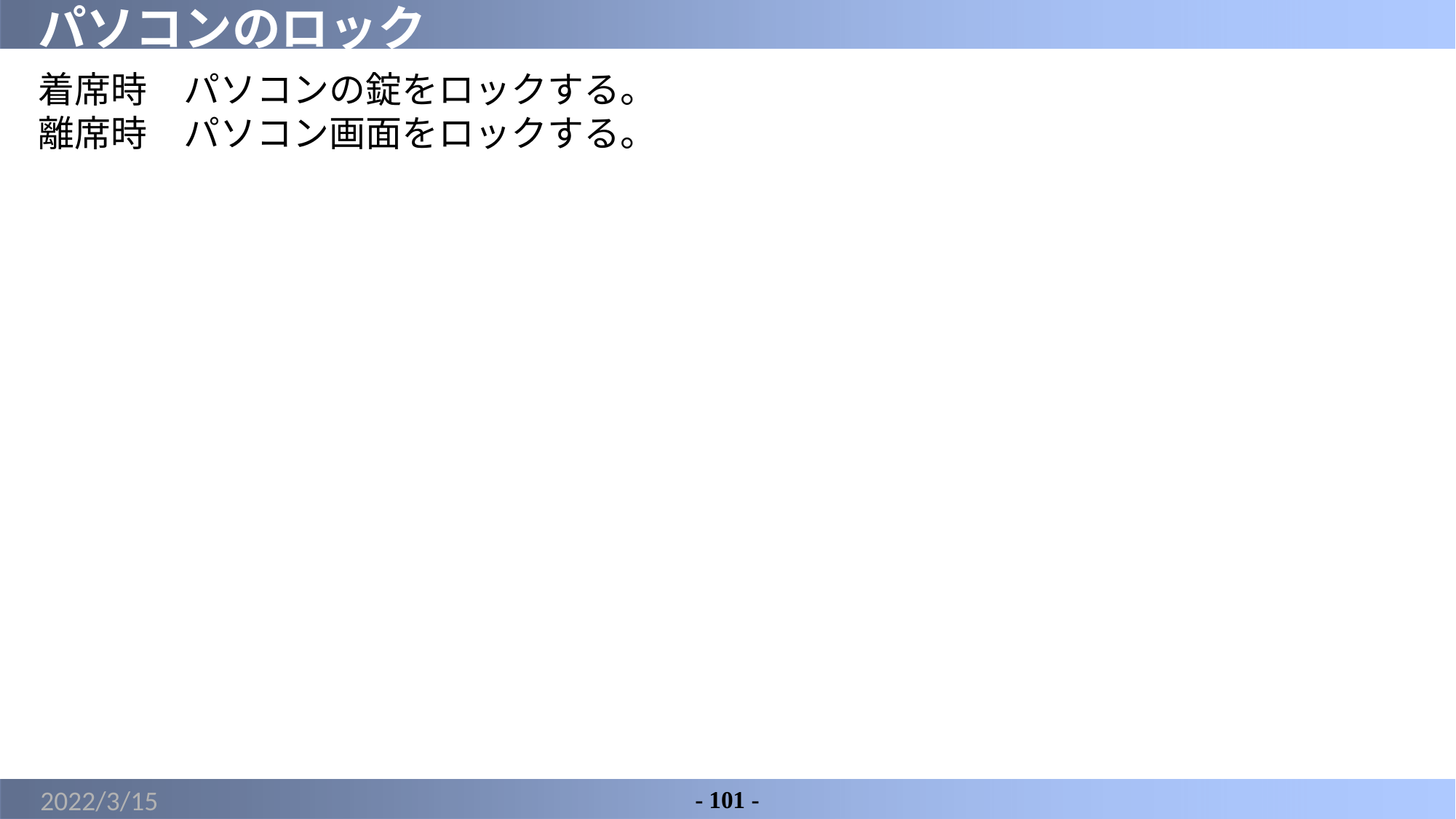

# パソコンのロック
着席時　パソコンの錠をロックする。
離席時　パソコン画面をロックする。
2022/3/15
- 101 -